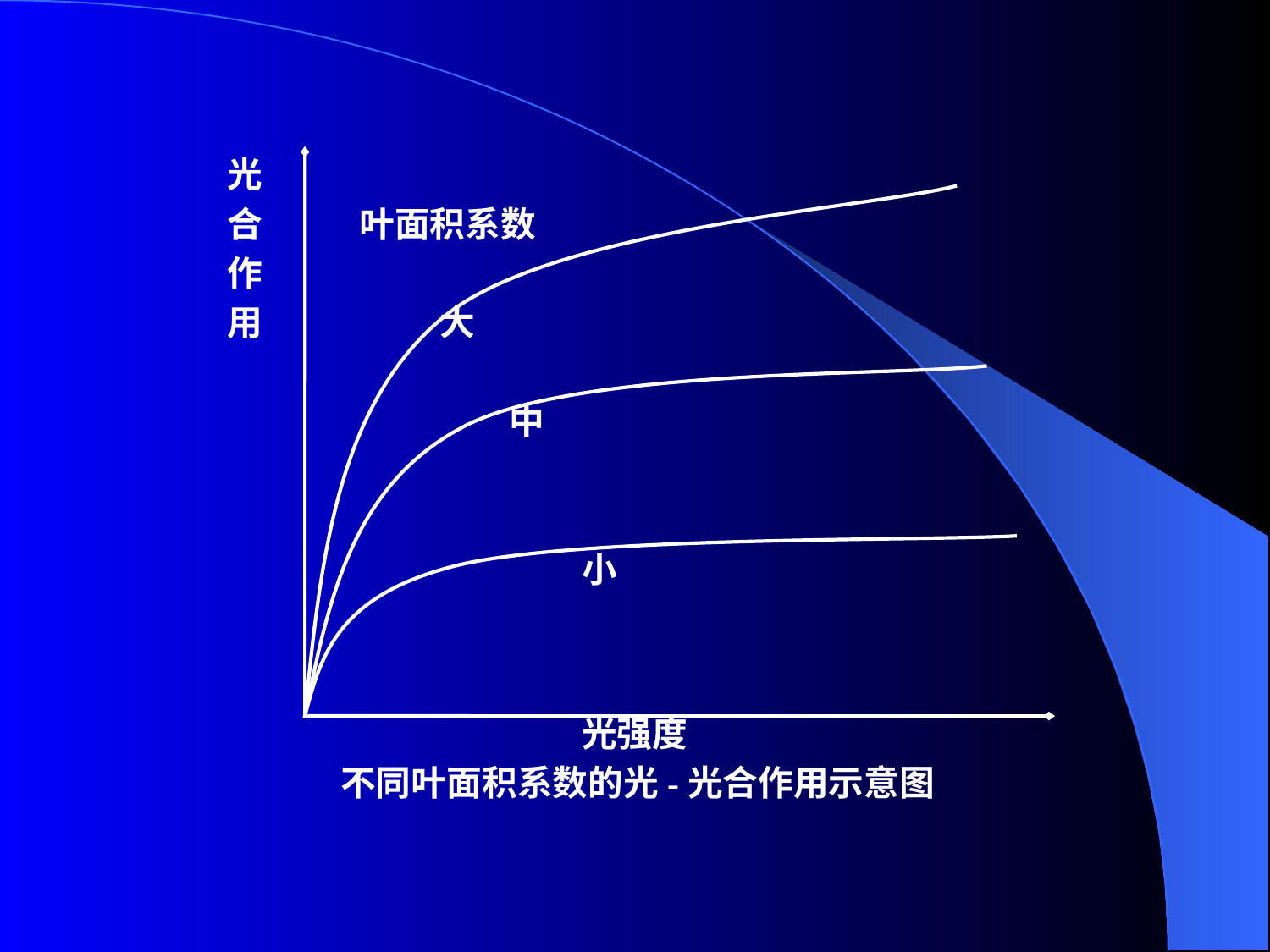

光
合            叶面积系数
作
用                      大

                                  中

                                           小

                                           光强度
             不同叶面积系数的光-光合作用示意图